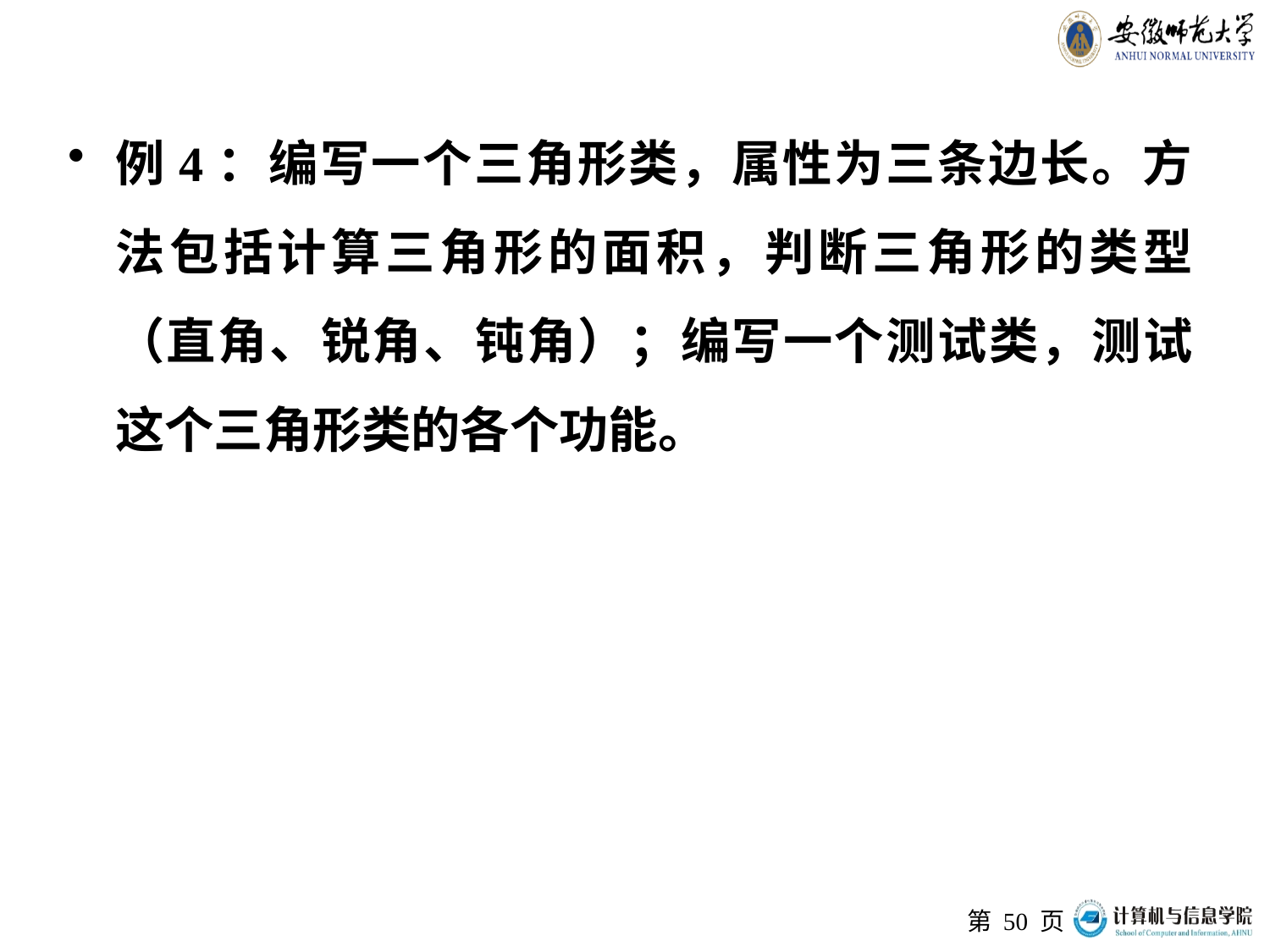

例4：编写一个三角形类，属性为三条边长。方法包括计算三角形的面积，判断三角形的类型（直角、锐角、钝角）；编写一个测试类，测试这个三角形类的各个功能。
第 50 页